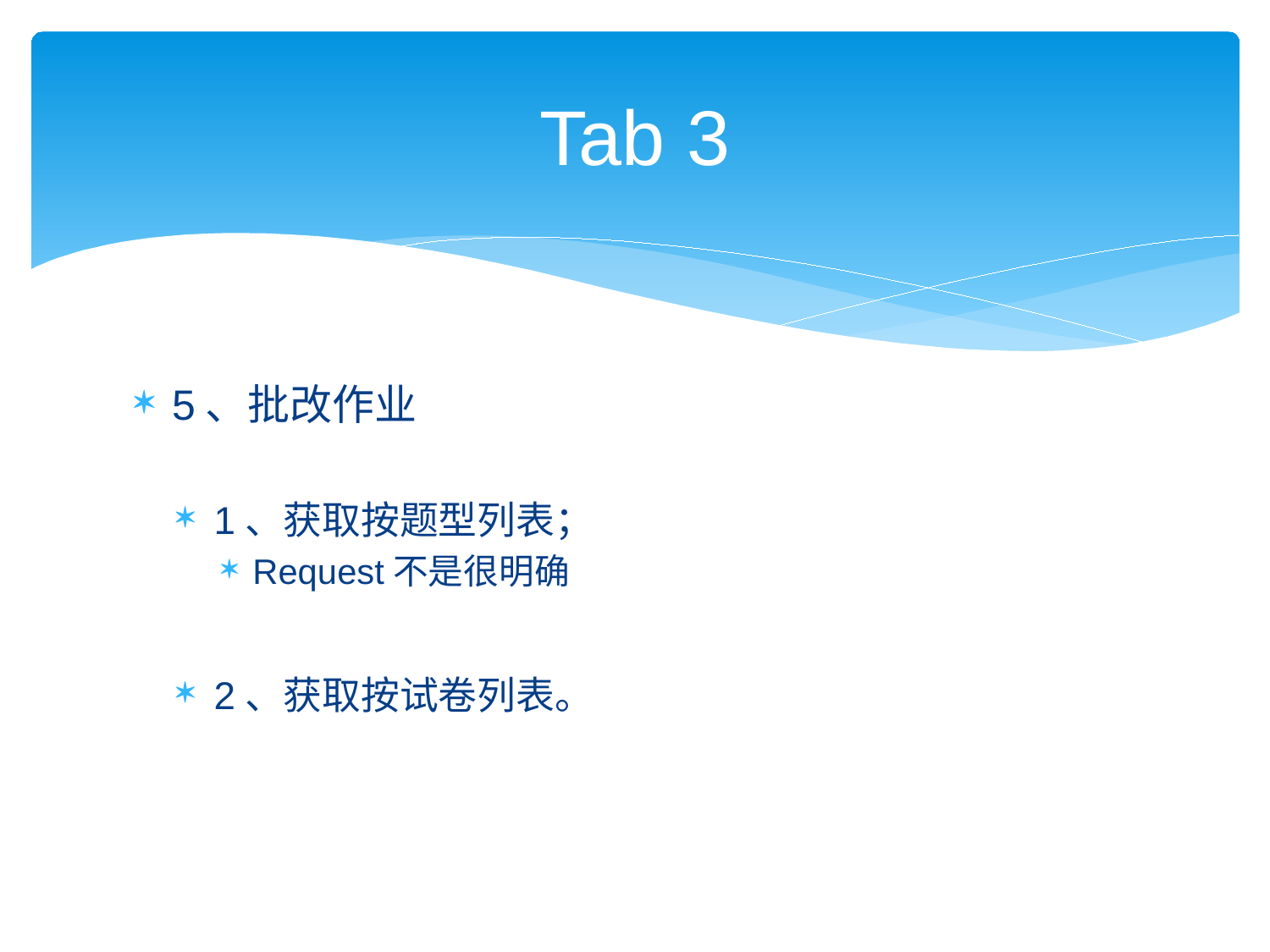

# Tab 3
5、批改作业

1、获取按题型列表；
Request不是很明确

2、获取按试卷列表。